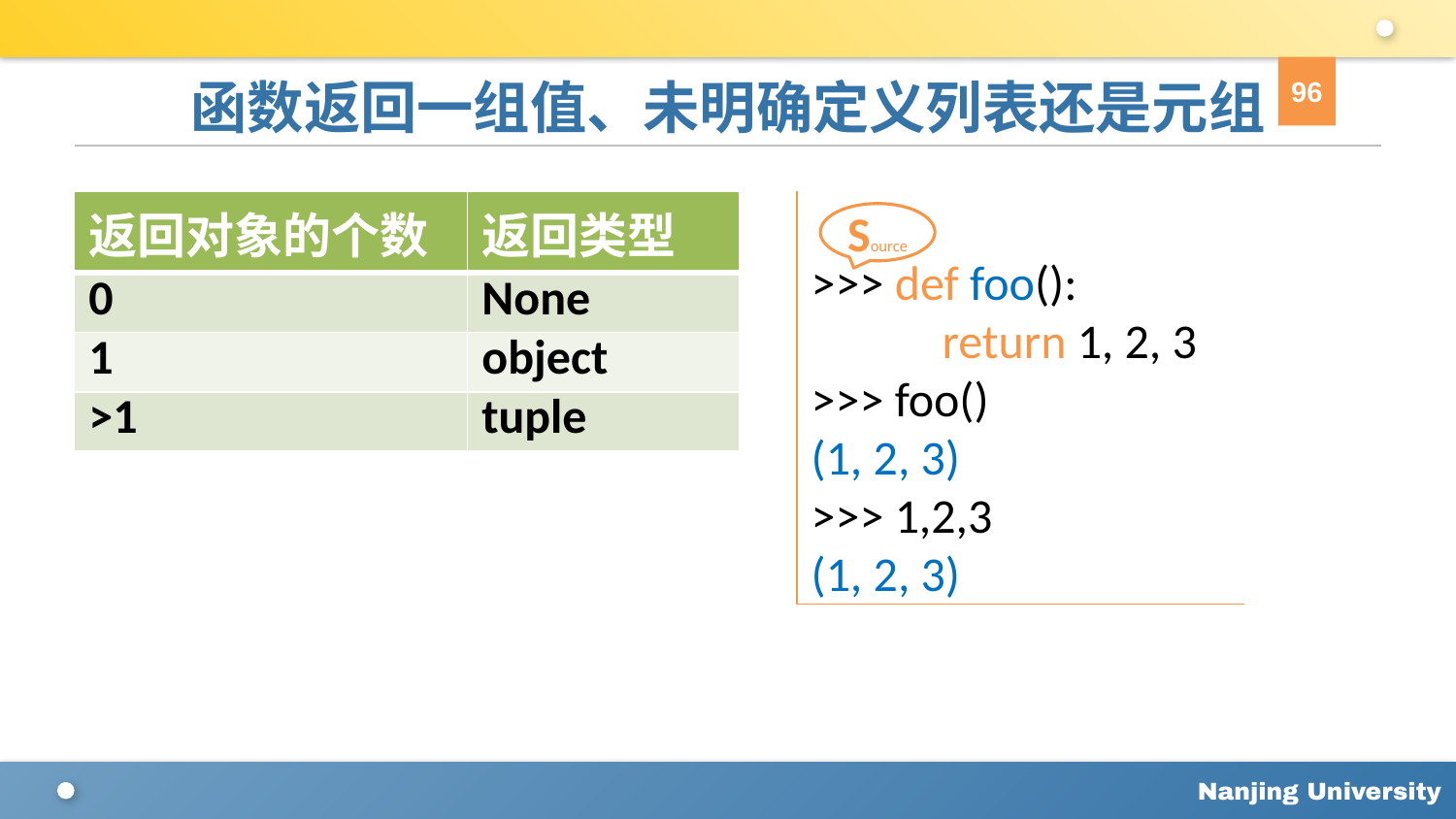

96
# 函数返回一组值、未明确定义列表还是元组
| 返回对象的个数 | 返回类型 |
| --- | --- |
| 0 | None |
| 1 | object |
| >1 | tuple |

>>> def foo():
            return 1, 2, 3
>>> foo()
(1, 2, 3)
>>> 1,2,3
(1, 2, 3)
Source